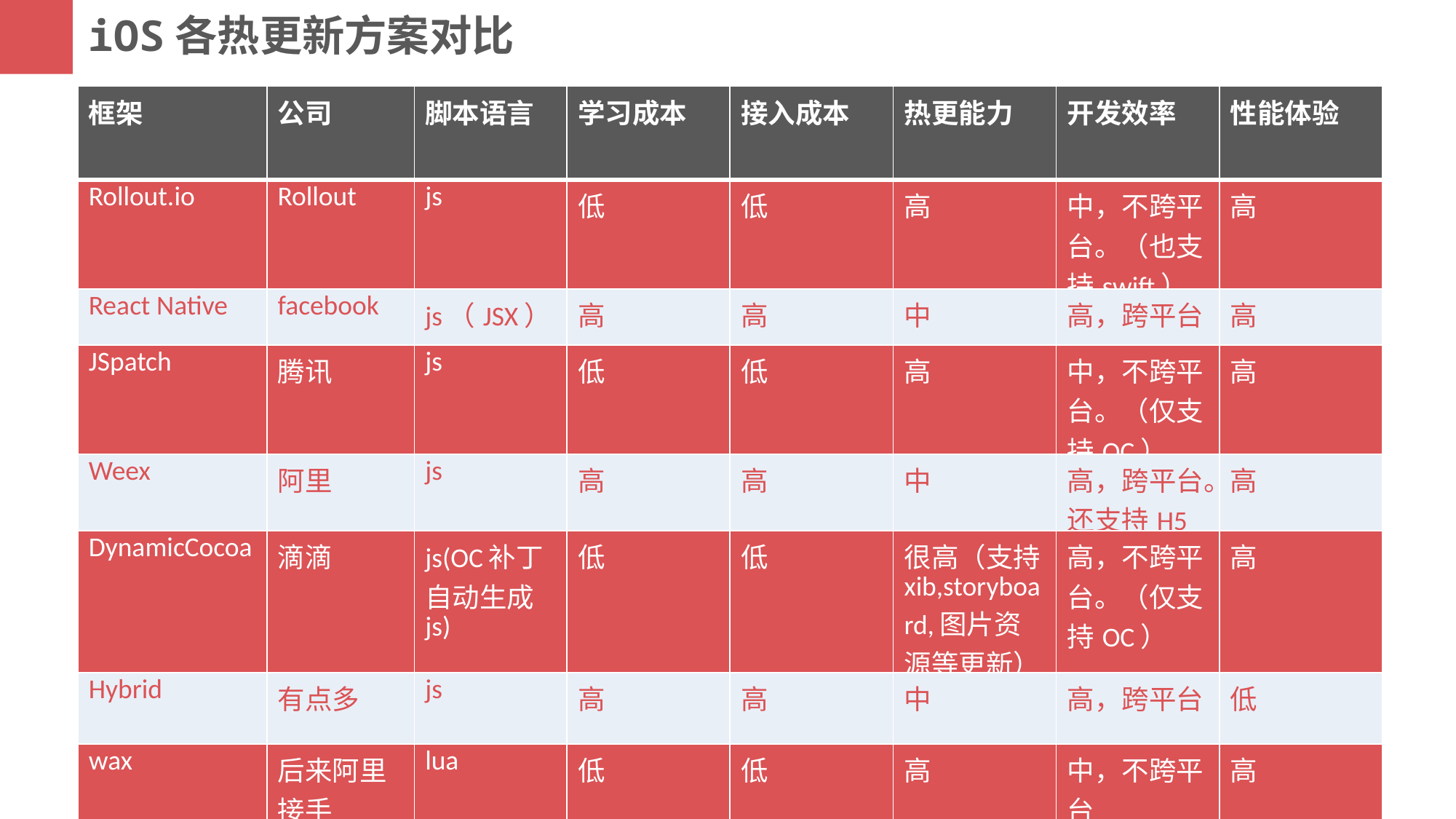

iOS各热更新方案对比
| 框架 | 公司 | 脚本语言 | 学习成本 | 接入成本 | 热更能力 | 开发效率 | 性能体验 |
| --- | --- | --- | --- | --- | --- | --- | --- |
| Rollout.io | Rollout | js | 低 | 低 | 高 | 中，不跨平台。（也支持swift） | 高 |
| React Native | facebook | js（JSX） | 高 | 高 | 中 | 高，跨平台 | 高 |
| JSpatch | 腾讯 | js | 低 | 低 | 高 | 中，不跨平台。（仅支持OC） | 高 |
| Weex | 阿里 | js | 高 | 高 | 中 | 高，跨平台。还支持H5 | 高 |
| DynamicCocoa | 滴滴 | js(OC补丁自动生成js) | 低 | 低 | 很高（支持xib,storyboard,图片资源等更新） | 高，不跨平台。（仅支持OC） | 高 |
| Hybrid | 有点多 | js | 高 | 高 | 中 | 高，跨平台 | 低 |
| wax | 后来阿里接手 | lua | 低 | 低 | 高 | 中，不跨平台 | 高 |